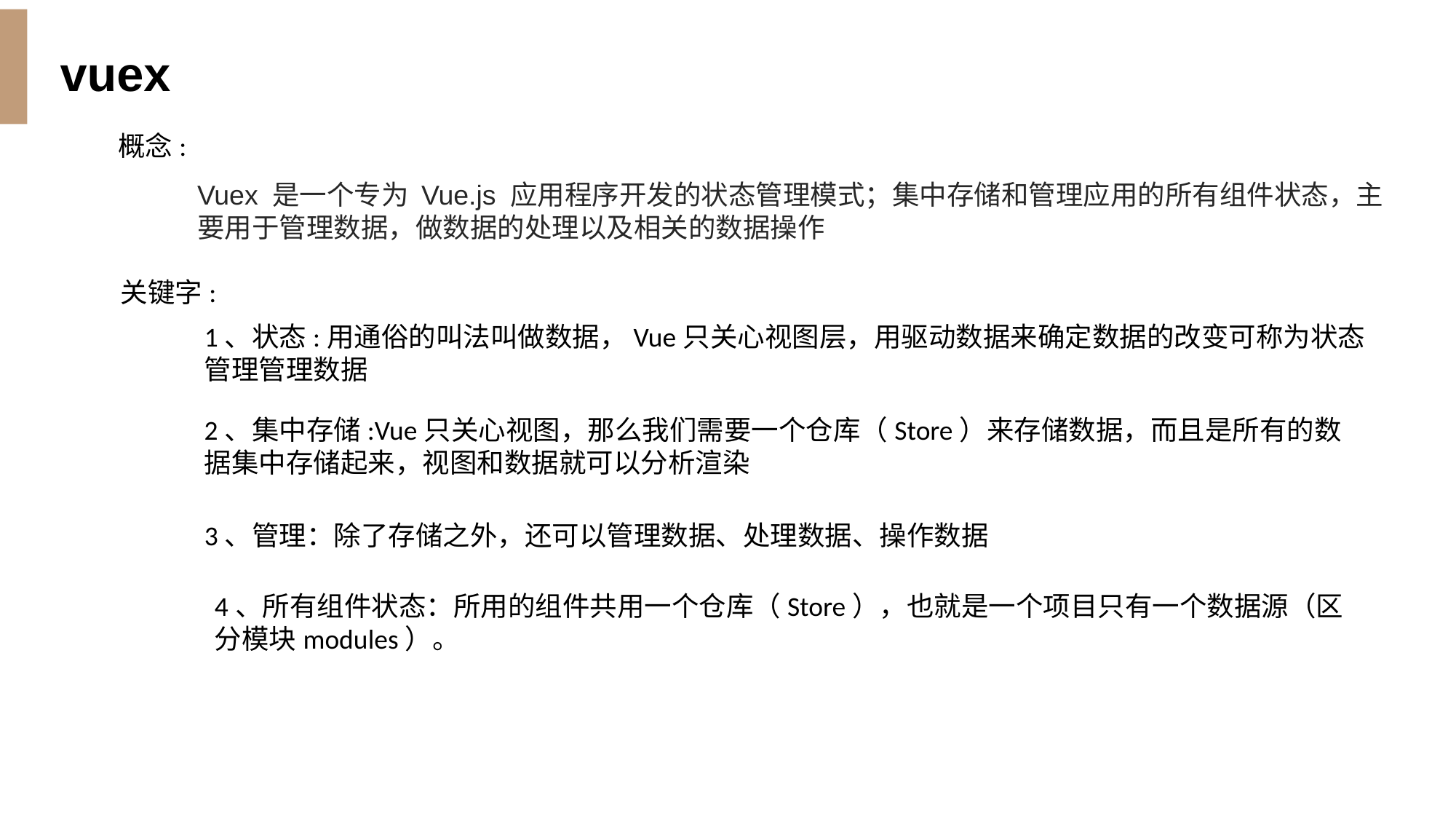

vuex

概念:
Vuex 是一个专为 Vue.js 应用程序开发的状态管理模式；集中存储和管理应用的所有组件状态，主要用于管理数据，做数据的处理以及相关的数据操作
关键字:
1、状态:用通俗的叫法叫做数据，Vue只关心视图层，用驱动数据来确定数据的改变可称为状态管理管理数据
2、集中存储:Vue只关心视图，那么我们需要一个仓库（Store）来存储数据，而且是所有的数据集中存储起来，视图和数据就可以分析渲染
3、管理：除了存储之外，还可以管理数据、处理数据、操作数据
4、所有组件状态：所用的组件共用一个仓库（Store），也就是一个项目只有一个数据源（区分模块modules）。